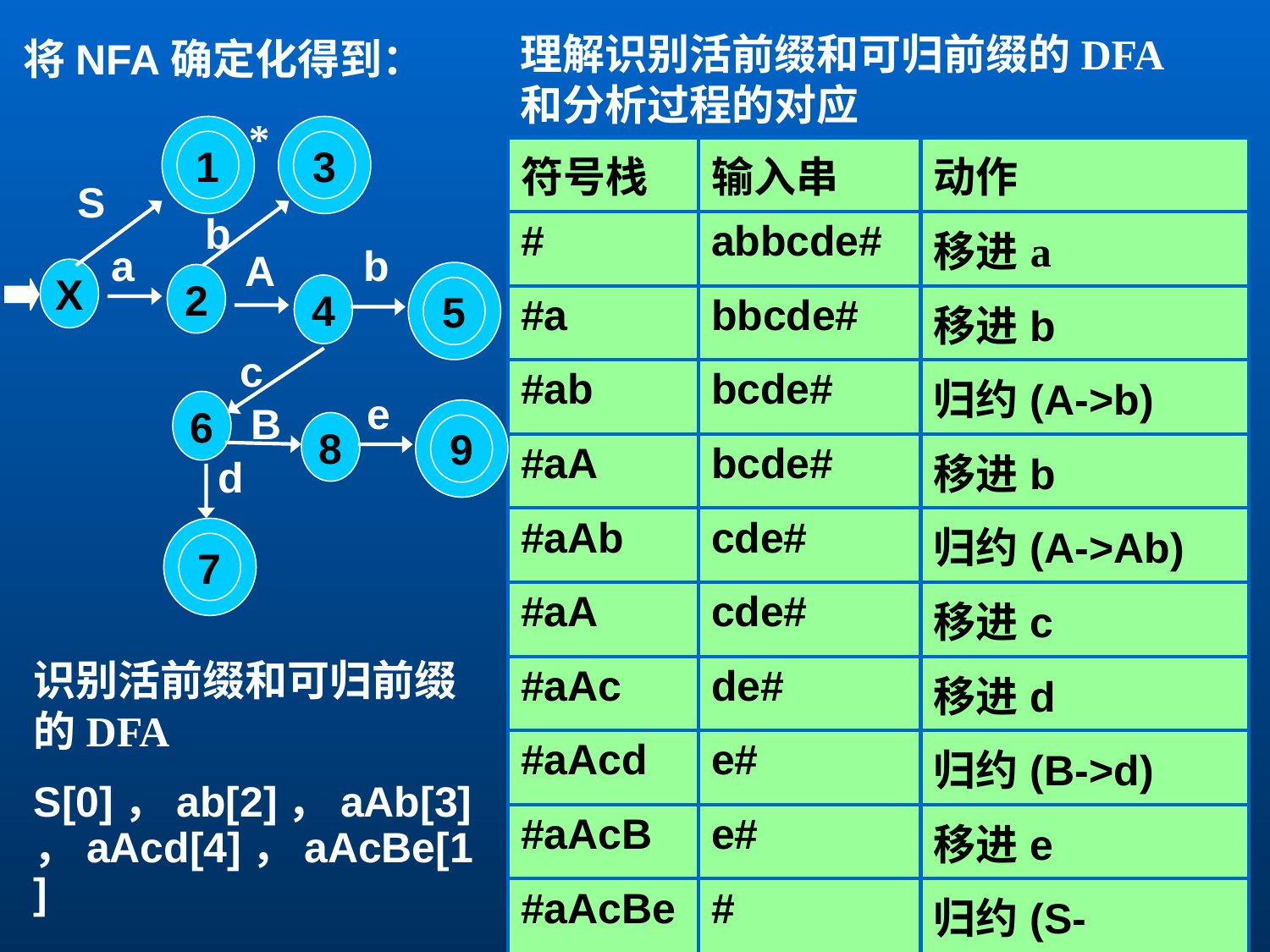

理解识别活前缀和可归前缀的DFA和分析过程的对应
将NFA确定化得到：
*

1

3
S

b

a
b
A
X

5
2
4

c

e
6
B

9
8

d

7
识别活前缀和可归前缀的DFA
| 符号栈 | 输入串 | 动作 |
| --- | --- | --- |
| # | abbcde# | 移进a |
| #a | bbcde# | 移进b |
| #ab | bcde# | 归约(A->b) |
| #aA | bcde# | 移进b |
| #aAb | cde# | 归约(A->Ab) |
| #aA | cde# | 移进c |
| #aAc | de# | 移进d |
| #aAcd | e# | 归约(B->d) |
| #aAcB | e# | 移进e |
| #aAcBe | # | 归约(S->aAcBe) |
| #S | # | 接受 |
S[0]，ab[2]，aAb[3]，aAcd[4]，aAcBe[1]